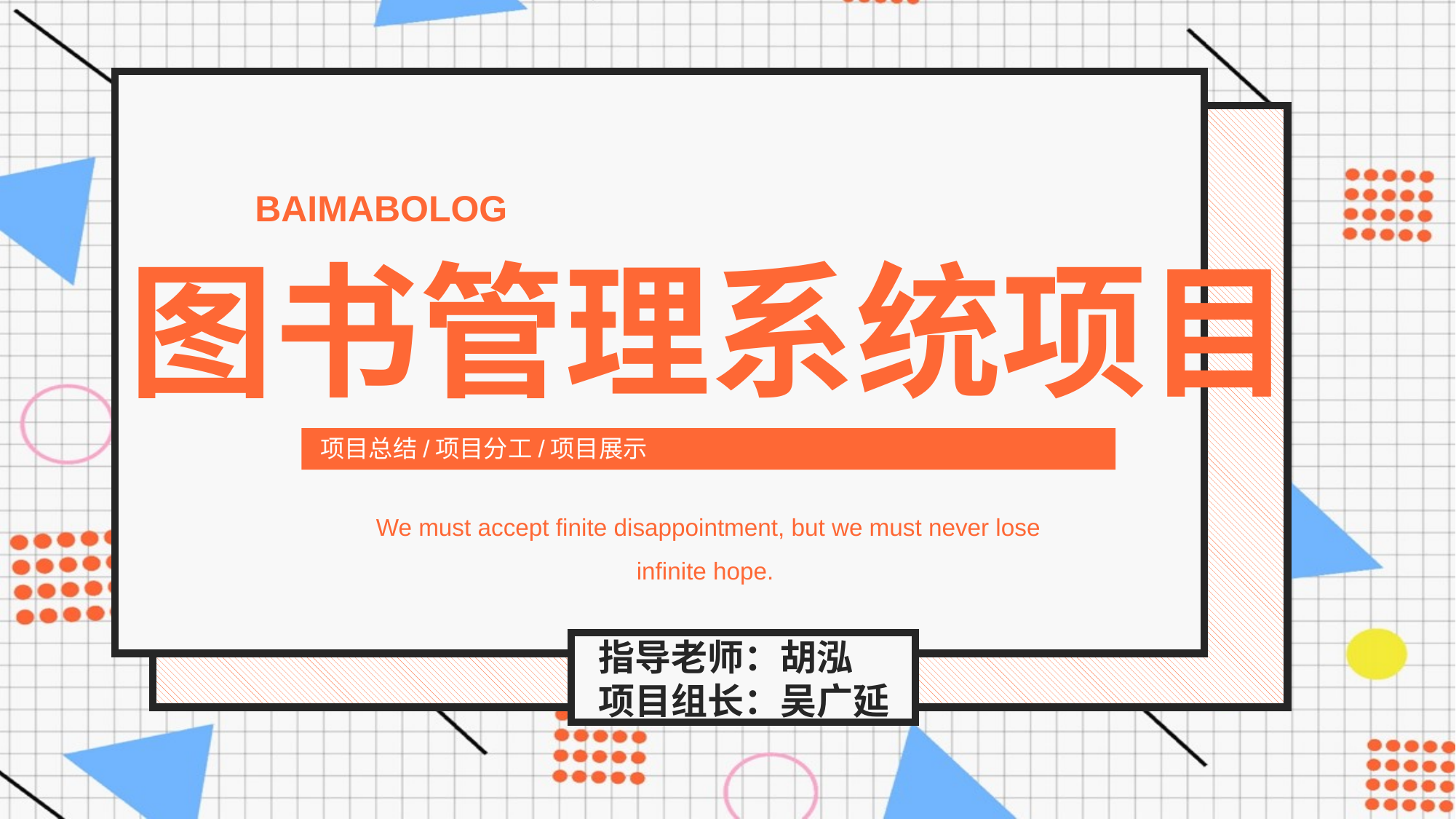

BAIMABOLOG
图书管理系统项目

项目总结/项目分工/项目展示
We must accept finite disappointment, but we must never lose infinite hope.
指导老师：胡泓
项目组长：吴广延